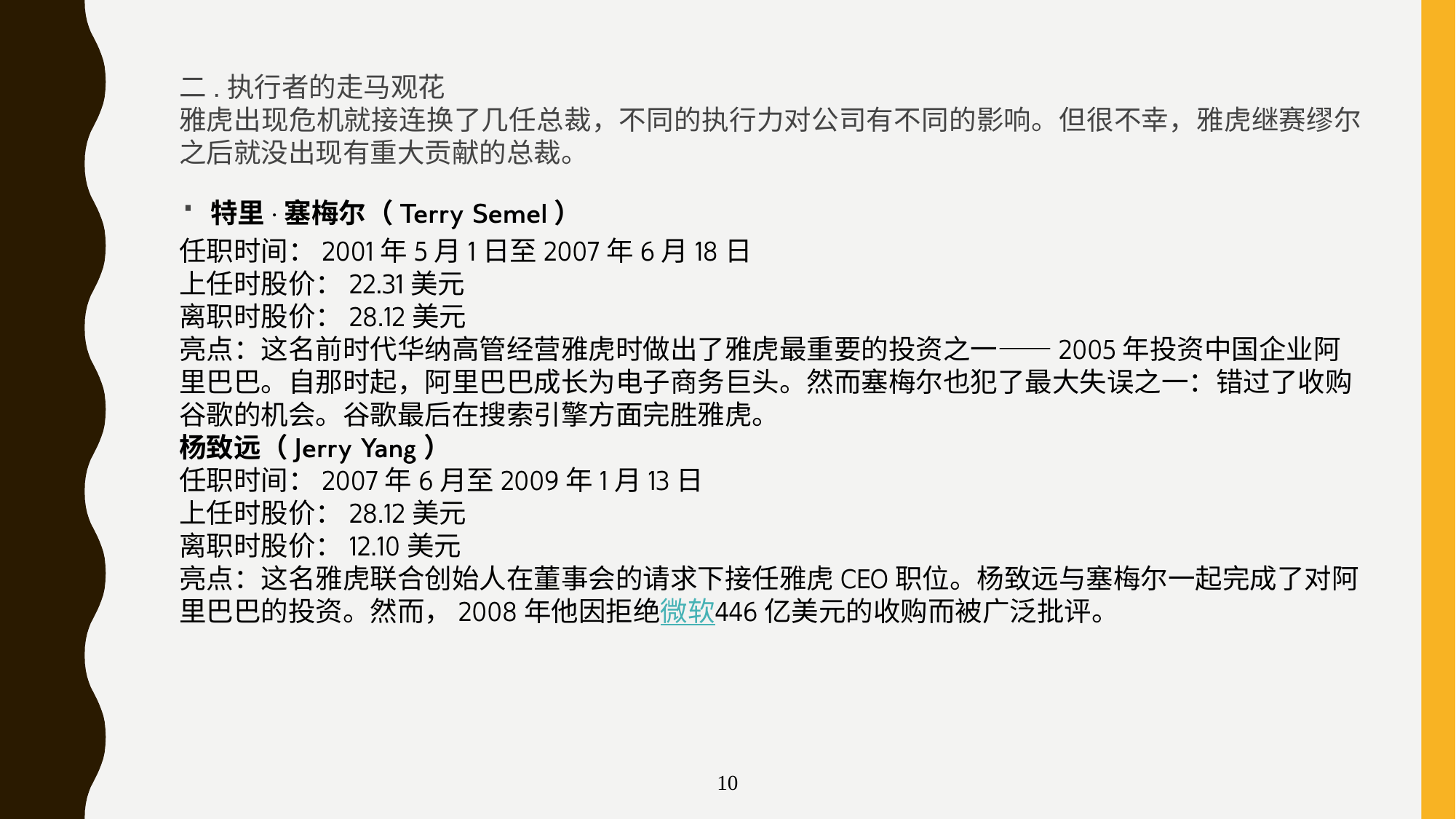

二.执行者的走马观花
雅虎出现危机就接连换了几任总裁，不同的执行力对公司有不同的影响。但很不幸，雅虎继赛缪尔之后就没出现有重大贡献的总裁。
·特里·塞梅尔（Terry Semel）
任职时间：2001年5月1日至2007年6月18日
上任时股价：22.31美元
离职时股价：28.12美元
亮点：这名前时代华纳高管经营雅虎时做出了雅虎最重要的投资之一——2005年投资中国企业阿里巴巴。自那时起，阿里巴巴成长为电子商务巨头。然而塞梅尔也犯了最大失误之一：错过了收购谷歌的机会。谷歌最后在搜索引擎方面完胜雅虎。
杨致远（Jerry Yang）
任职时间：2007年6月至2009年1月13日
上任时股价：28.12美元
离职时股价：12.10美元
亮点：这名雅虎联合创始人在董事会的请求下接任雅虎CEO职位。杨致远与塞梅尔一起完成了对阿里巴巴的投资。然而，2008年他因拒绝微软446亿美元的收购而被广泛批评。

10